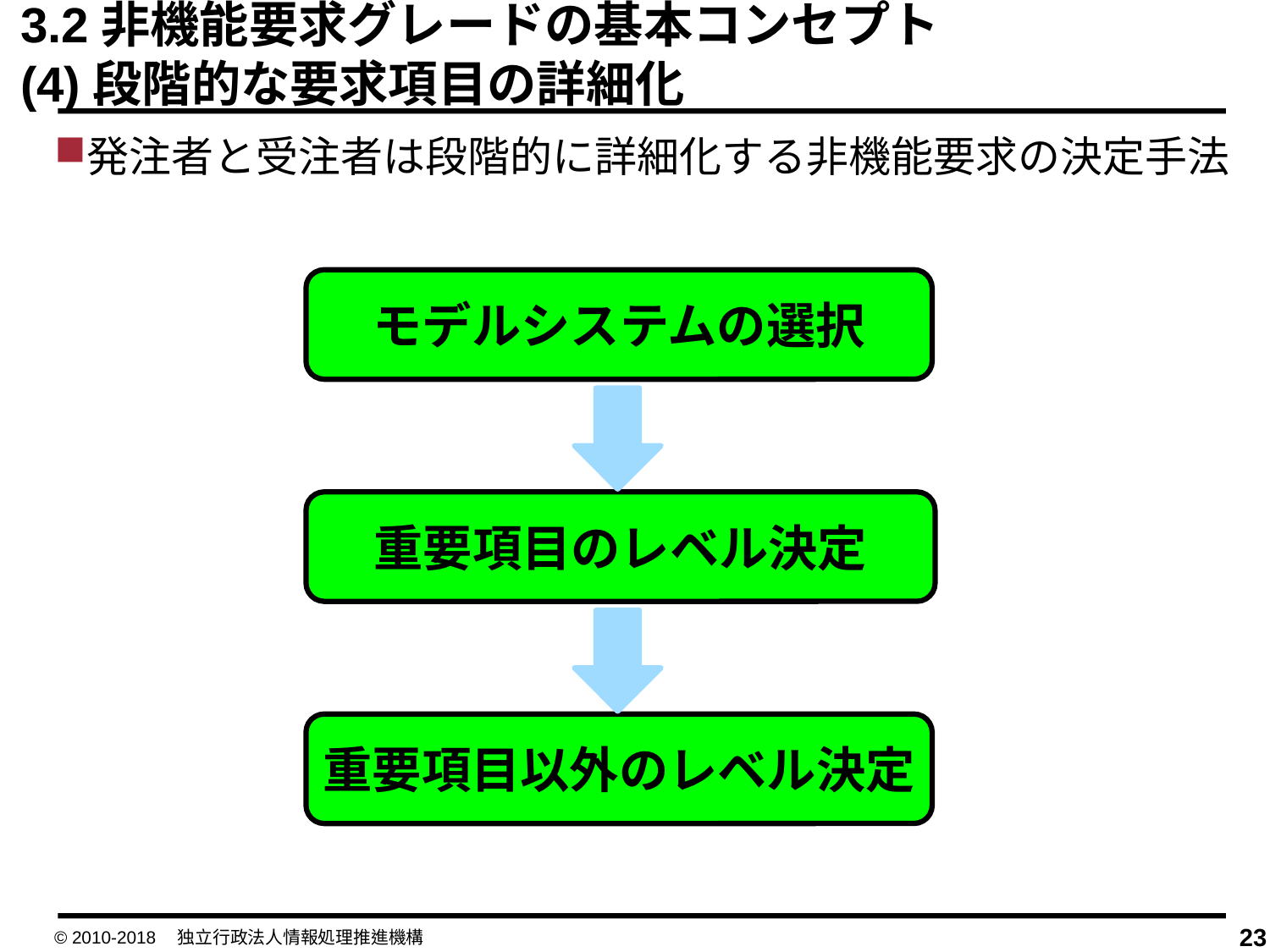

3.2非機能要求グレードの基本コンセプト
(4)段階的な要求項目の詳細化
発注者と受注者は段階的に詳細化する非機能要求の決定手法
モデルシステムの選択

重要項目のレベル決定

重要項目以外のレベル決定
© 2010-2018　独立行政法人情報処理推進機構